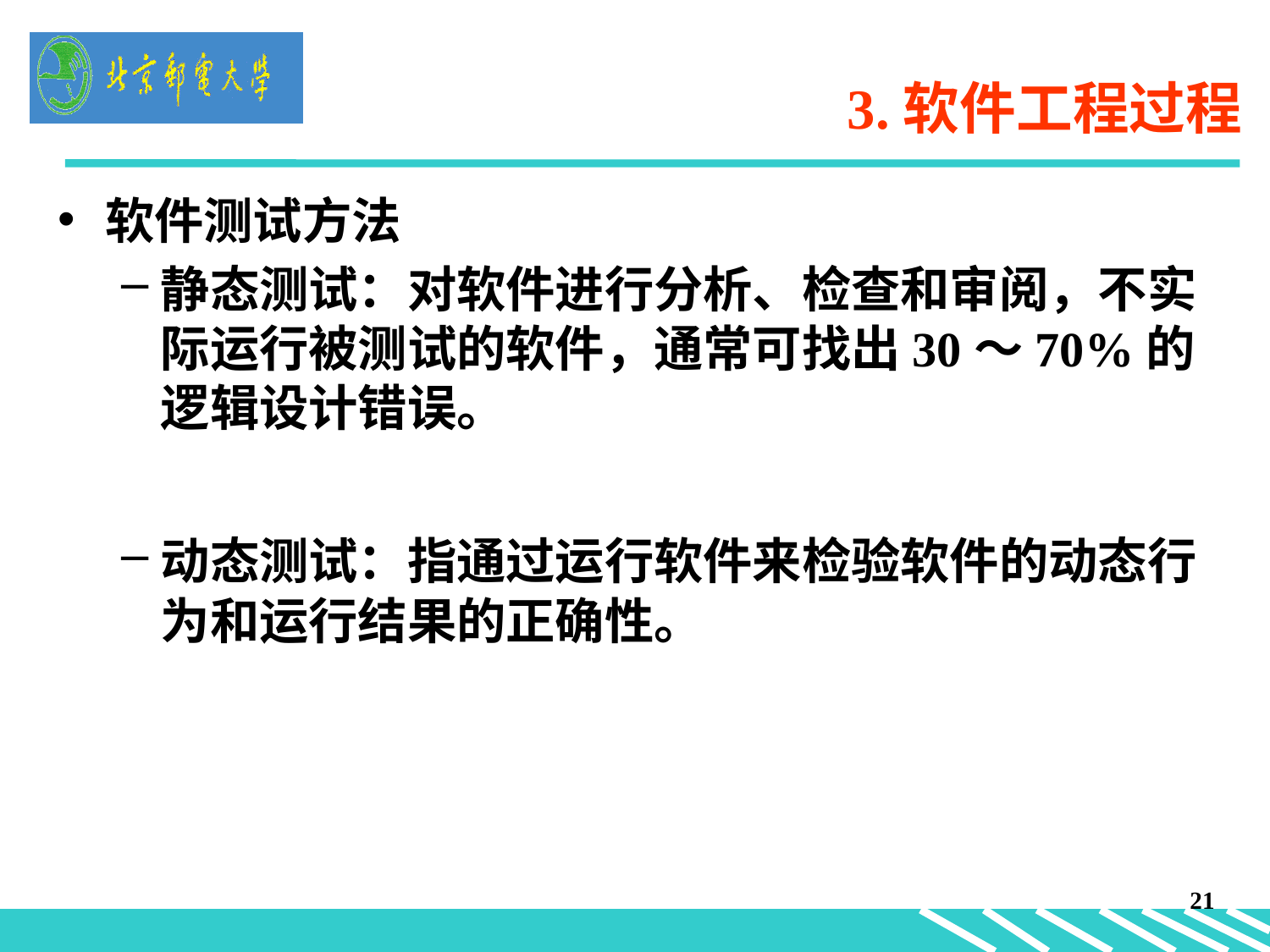

# 3.软件工程过程
软件测试方法
静态测试：对软件进行分析、检查和审阅，不实际运行被测试的软件，通常可找出30～70%的逻辑设计错误。

动态测试：指通过运行软件来检验软件的动态行为和运行结果的正确性。

21